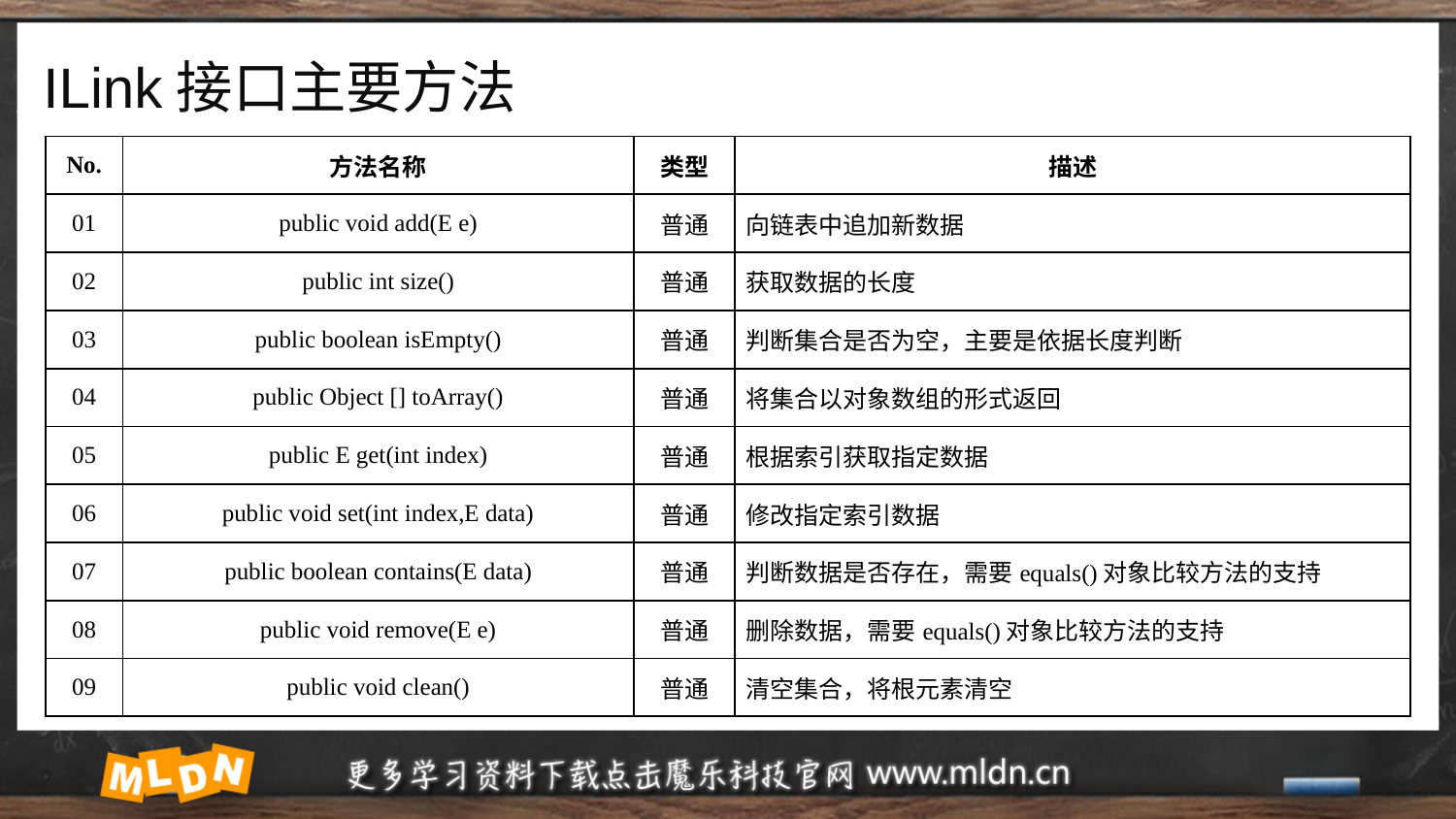

# ILink接口主要方法
| No. | 方法名称 | 类型 | 描述 |
| --- | --- | --- | --- |
| 01 | public void add(E e) | 普通 | 向链表中追加新数据 |
| 02 | public int size() | 普通 | 获取数据的长度 |
| 03 | public boolean isEmpty() | 普通 | 判断集合是否为空，主要是依据长度判断 |
| 04 | public Object [] toArray() | 普通 | 将集合以对象数组的形式返回 |
| 05 | public E get(int index) | 普通 | 根据索引获取指定数据 |
| 06 | public void set(int index,E data) | 普通 | 修改指定索引数据 |
| 07 | public boolean contains(E data) | 普通 | 判断数据是否存在，需要equals()对象比较方法的支持 |
| 08 | public void remove(E e) | 普通 | 删除数据，需要equals()对象比较方法的支持 |
| 09 | public void clean() | 普通 | 清空集合，将根元素清空 |